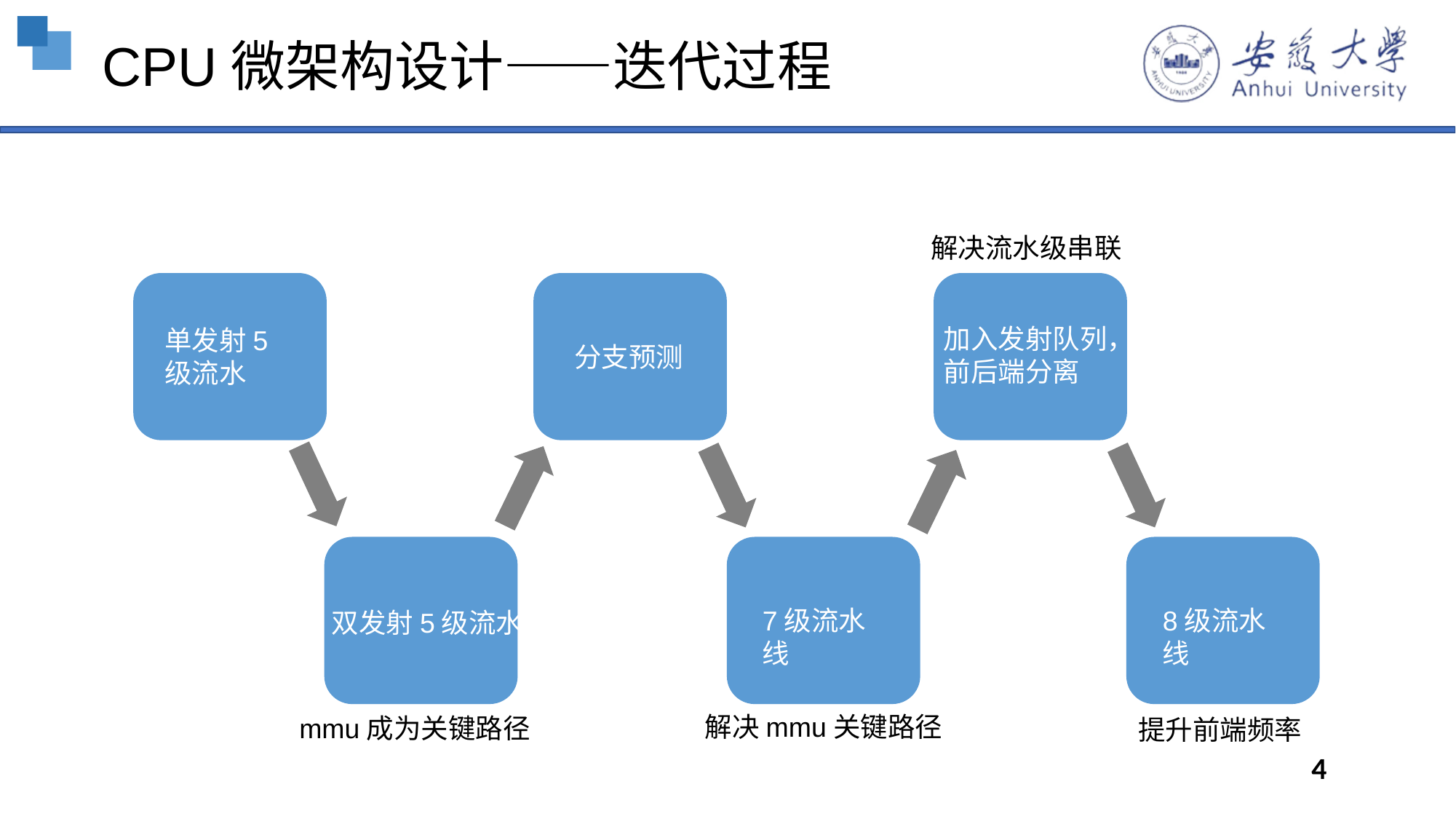

# CPU微架构设计——迭代过程
解决流水级串联

单发射5级流水

分支预测

加入发射队列，前后端分离

双发射5级流水

7级流水线

8级流水线
解决mmu关键路径
mmu成为关键路径
提升前端频率

4